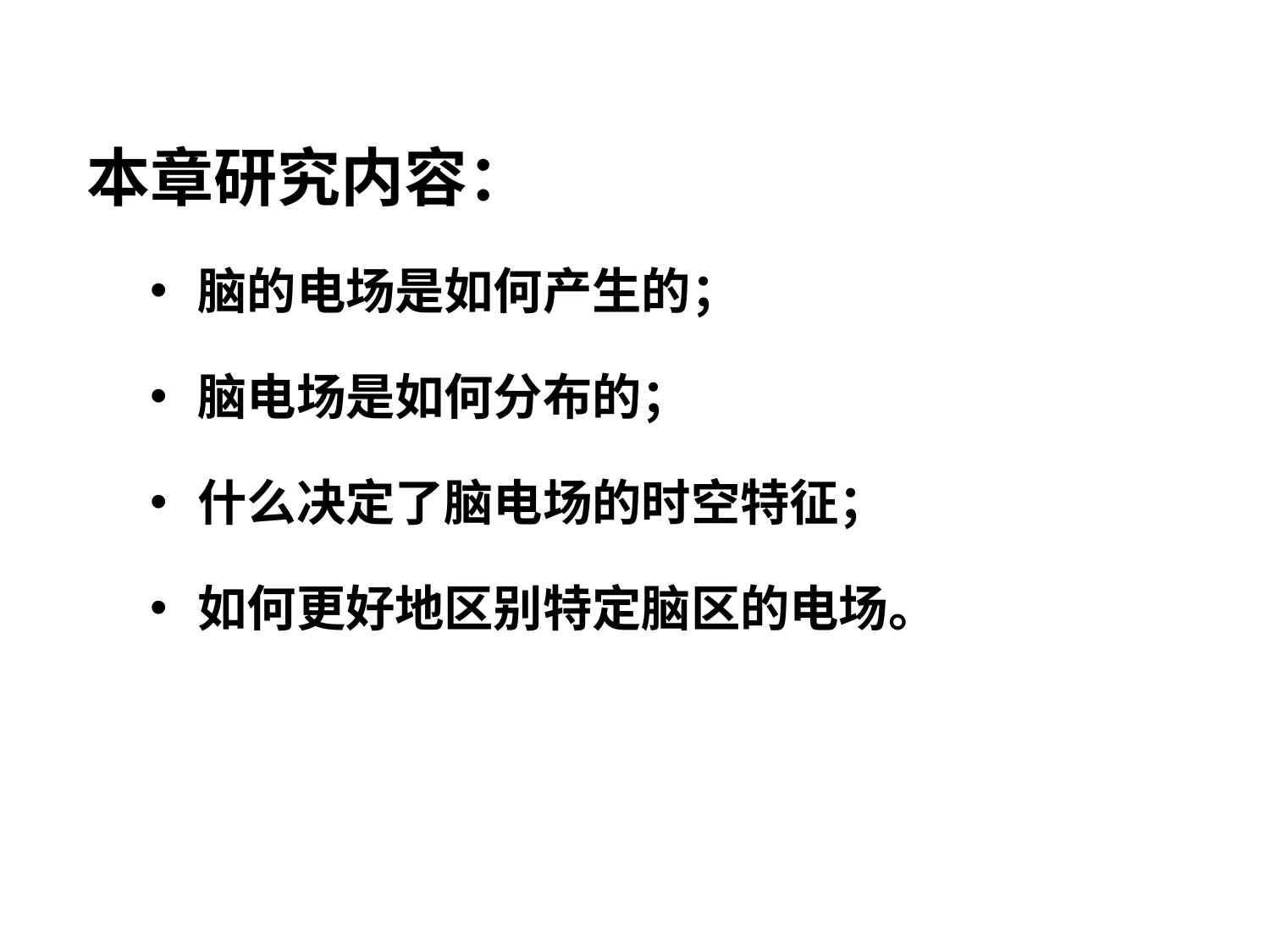

本章研究内容：
脑的电场是如何产生的；
脑电场是如何分布的；
什么决定了脑电场的时空特征；
如何更好地区别特定脑区的电场。